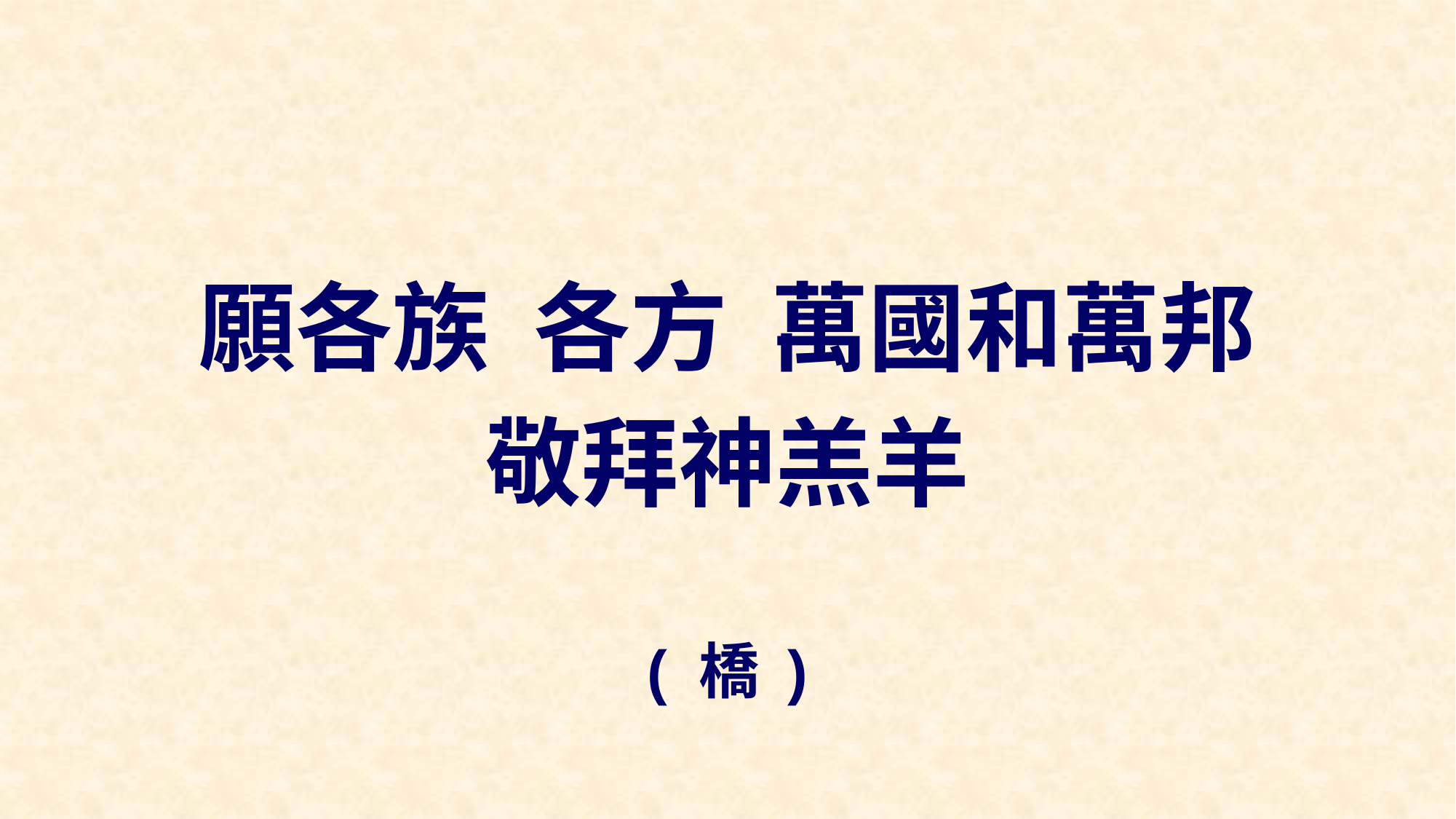

願各族  各方  萬國和萬邦
敬拜神羔羊
( 橋 )